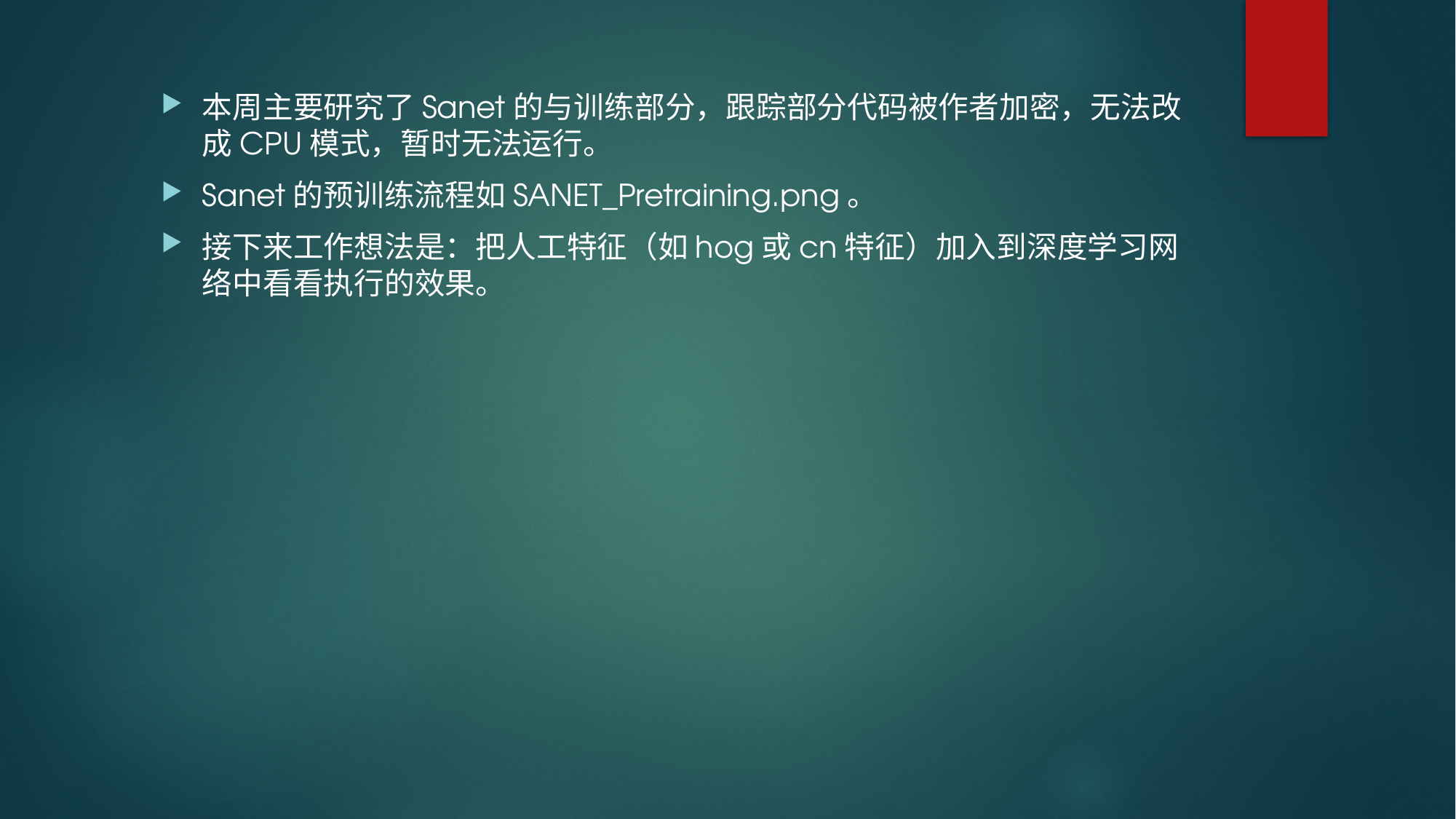

本周主要研究了Sanet的与训练部分，跟踪部分代码被作者加密，无法改成CPU模式，暂时无法运行。
Sanet的预训练流程如SANET_Pretraining.png。
接下来工作想法是：把人工特征（如hog或cn特征）加入到深度学习网络中看看执行的效果。